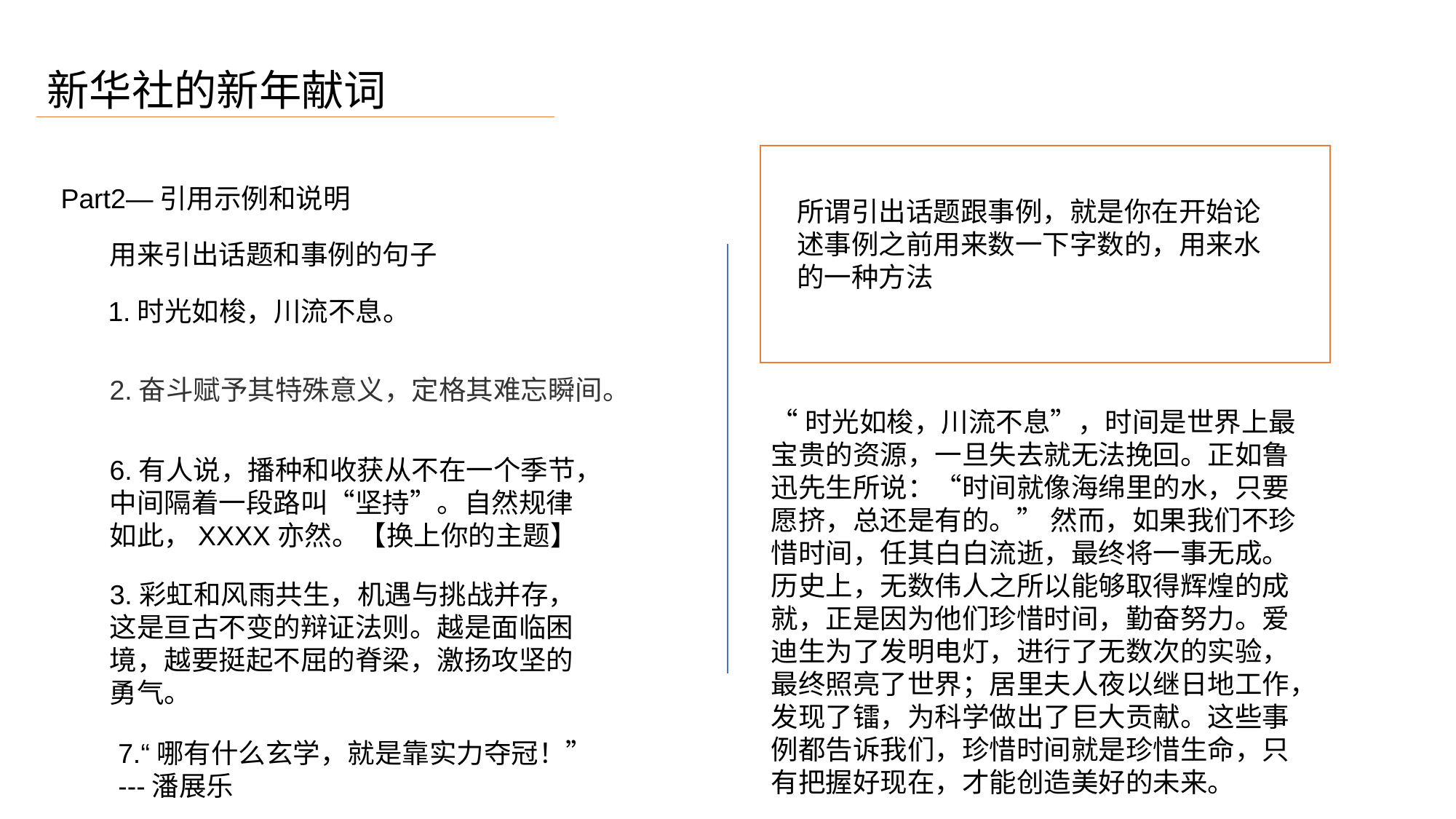

新华社的新年献词

Part2—引用示例和说明
所谓引出话题跟事例，就是你在开始论述事例之前用来数一下字数的，用来水的一种方法
用来引出话题和事例的句子
1.时光如梭，川流不息。
2.奋斗赋予其特殊意义，定格其难忘瞬间。
“时光如梭，川流不息”，时间是世界上最宝贵的资源，一旦失去就无法挽回。正如鲁迅先生所说：“时间就像海绵里的水，只要愿挤，总还是有的。” 然而，如果我们不珍惜时间，任其白白流逝，最终将一事无成。历史上，无数伟人之所以能够取得辉煌的成就，正是因为他们珍惜时间，勤奋努力。爱迪生为了发明电灯，进行了无数次的实验，最终照亮了世界；居里夫人夜以继日地工作，发现了镭，为科学做出了巨大贡献。这些事例都告诉我们，珍惜时间就是珍惜生命，只有把握好现在，才能创造美好的未来。
6.有人说，播种和收获从不在一个季节，中间隔着一段路叫“坚持”。自然规律如此，XXXX亦然。【换上你的主题】
3.彩虹和风雨共生，机遇与挑战并存，这是亘古不变的辩证法则。越是面临困境，越要挺起不屈的脊梁，激扬攻坚的勇气。
7.“哪有什么玄学，就是靠实力夺冠！”
---潘展乐